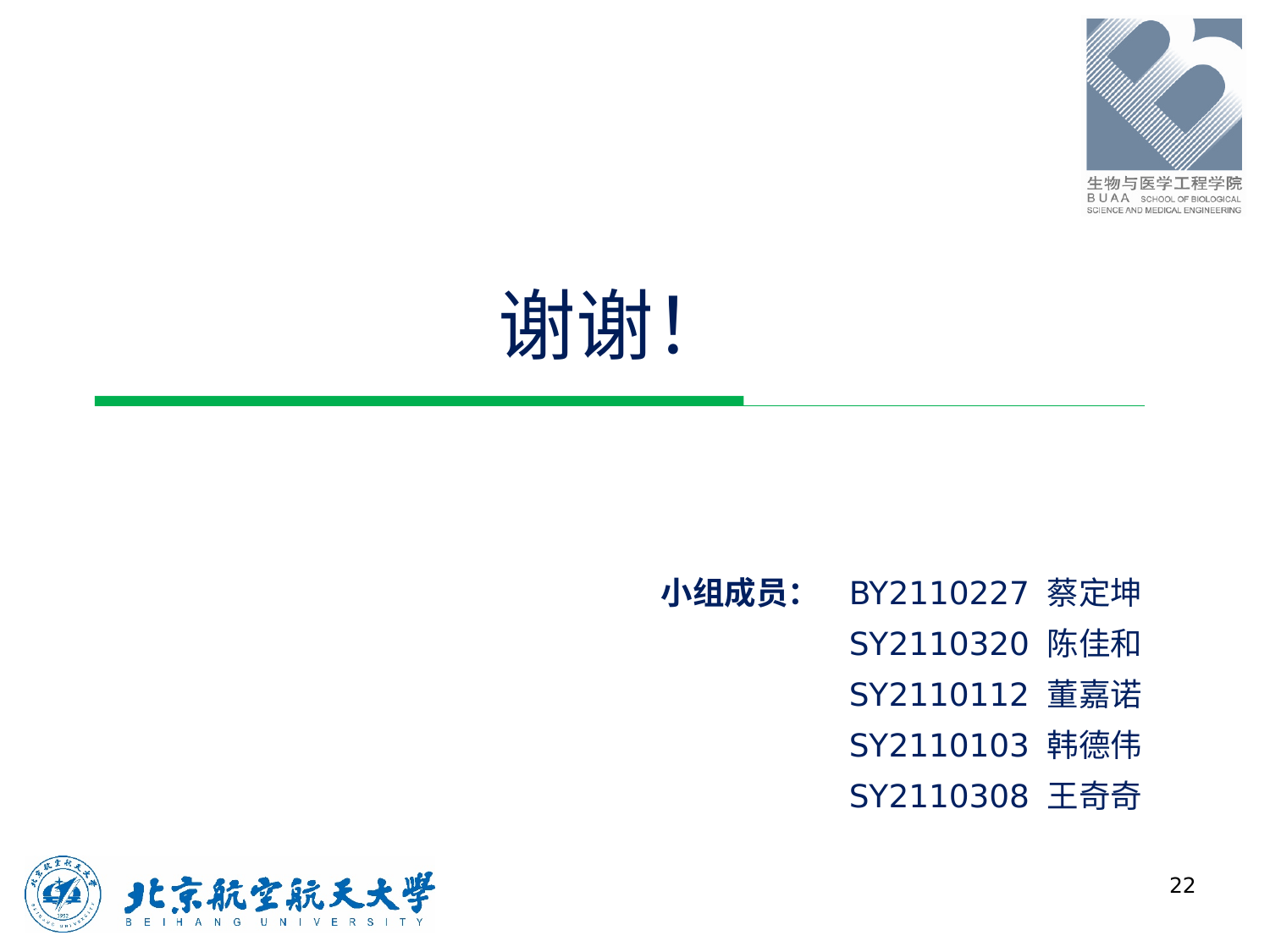

# 谢谢！
小组成员：   BY2110227 蔡定坤
SY2110320 陈佳和
SY2110112 董嘉诺
SY2110103 韩德伟
SY2110308 王奇奇

22